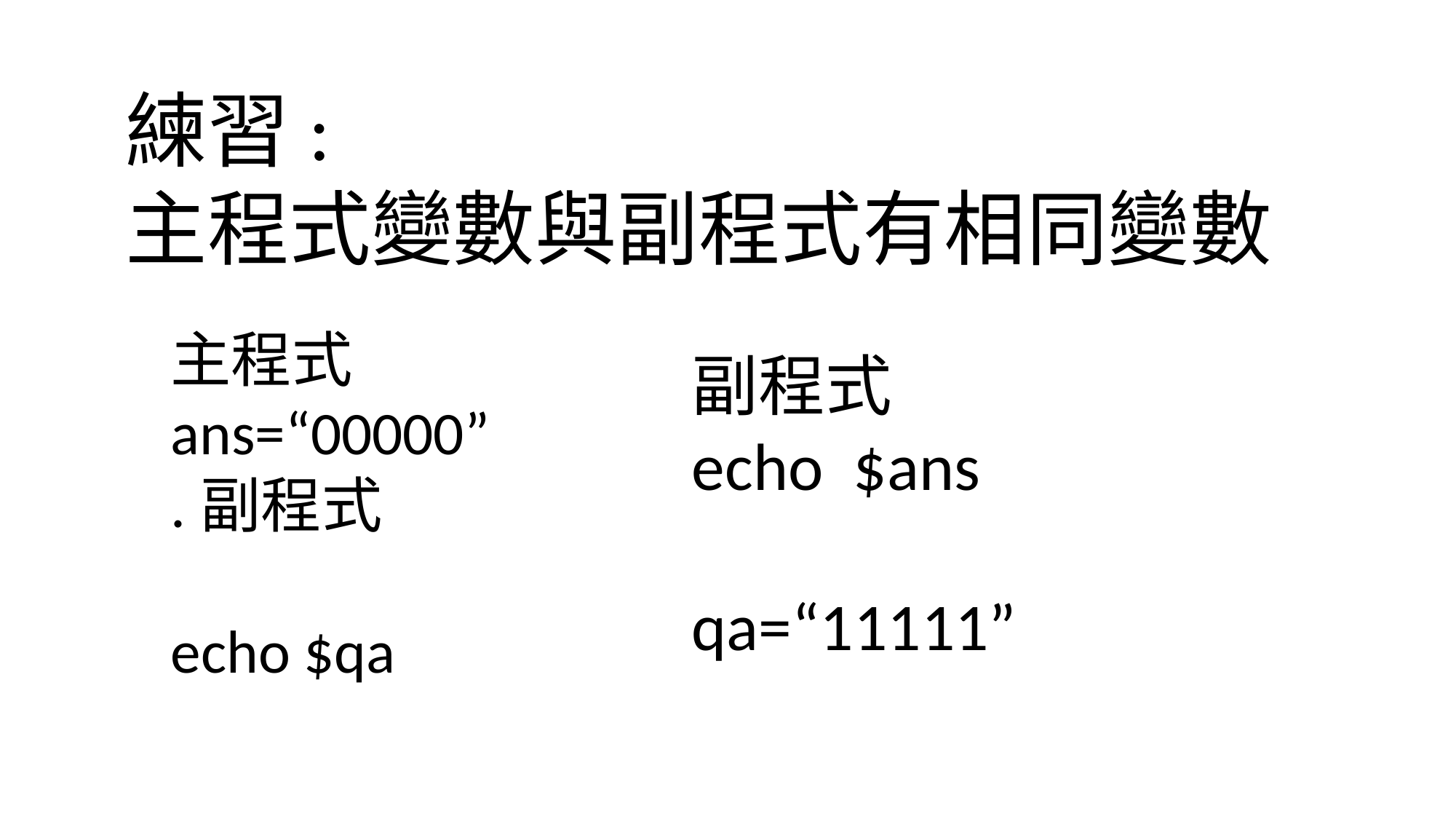

練習:
主程式變數與副程式有相同變數
主程式ans=“00000”
.副程式

echo $qa
副程式
echo  $ans

qa=“11111”